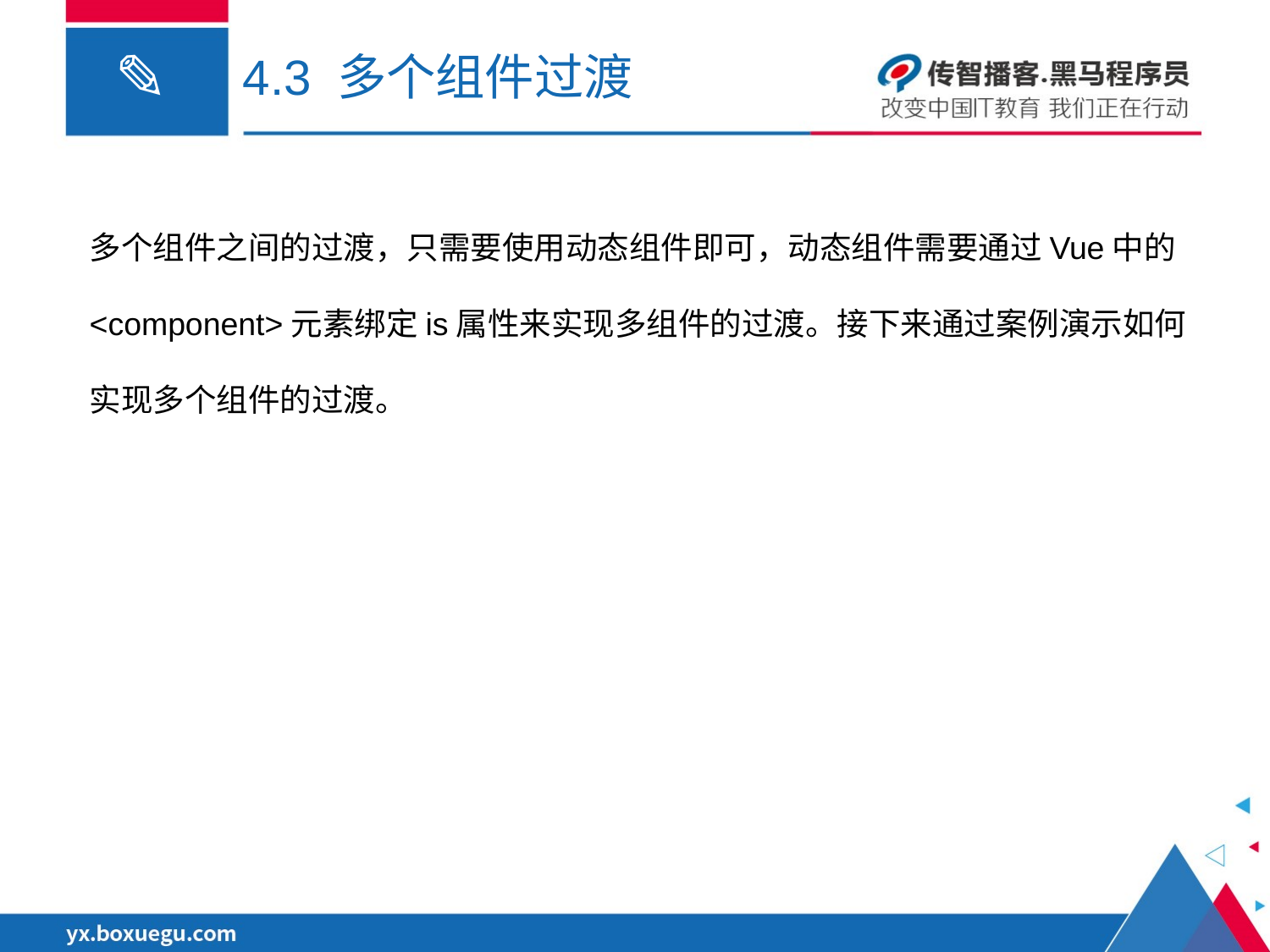

# 4.3 多个组件过渡
多个组件之间的过渡，只需要使用动态组件即可，动态组件需要通过Vue中的<component>元素绑定is属性来实现多组件的过渡。接下来通过案例演示如何实现多个组件的过渡。